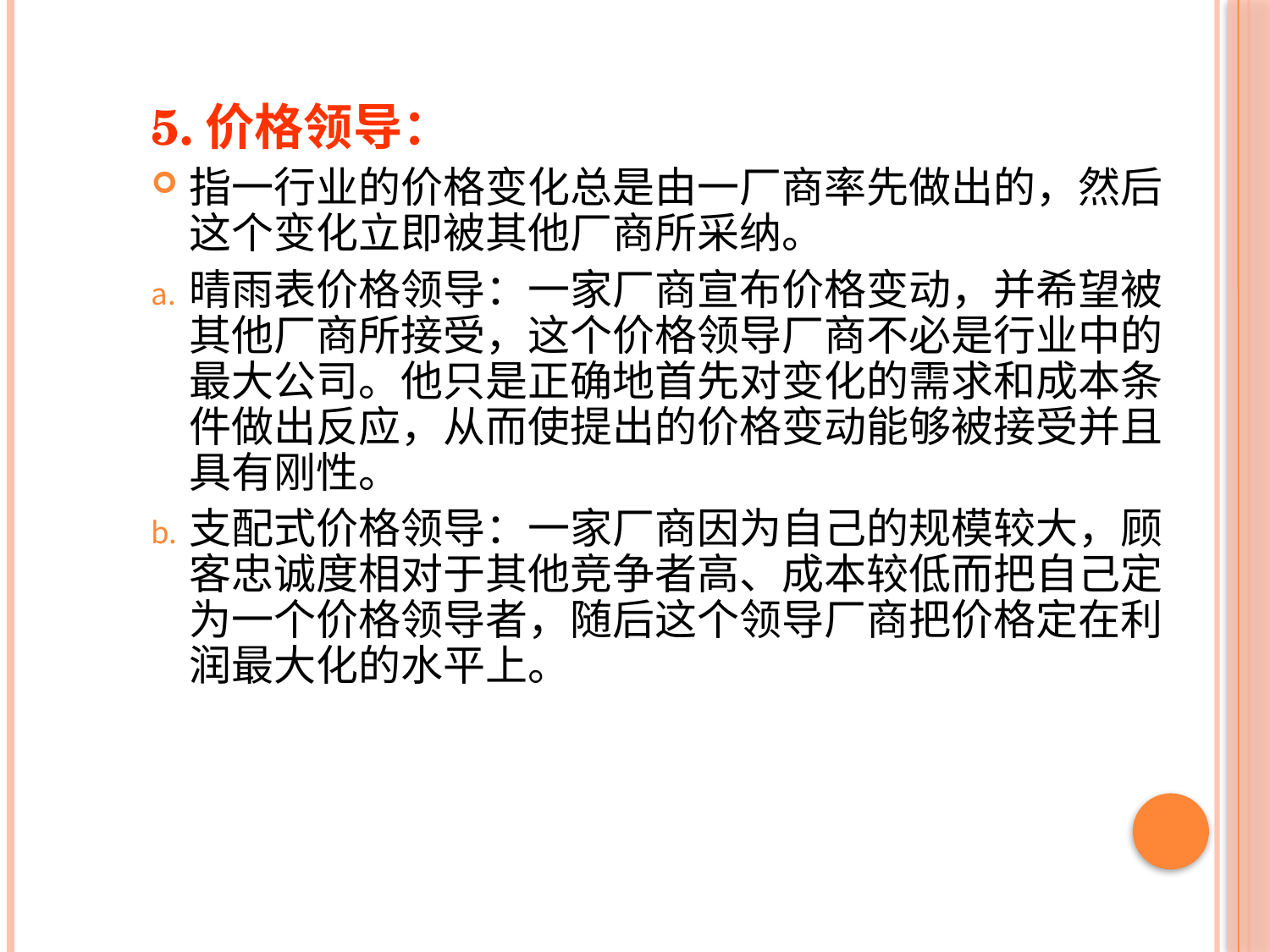

5.价格领导：
指一行业的价格变化总是由一厂商率先做出的，然后这个变化立即被其他厂商所采纳。
晴雨表价格领导：一家厂商宣布价格变动，并希望被其他厂商所接受，这个价格领导厂商不必是行业中的最大公司。他只是正确地首先对变化的需求和成本条件做出反应，从而使提出的价格变动能够被接受并且具有刚性。
支配式价格领导：一家厂商因为自己的规模较大，顾客忠诚度相对于其他竞争者高、成本较低而把自己定为一个价格领导者，随后这个领导厂商把价格定在利润最大化的水平上。